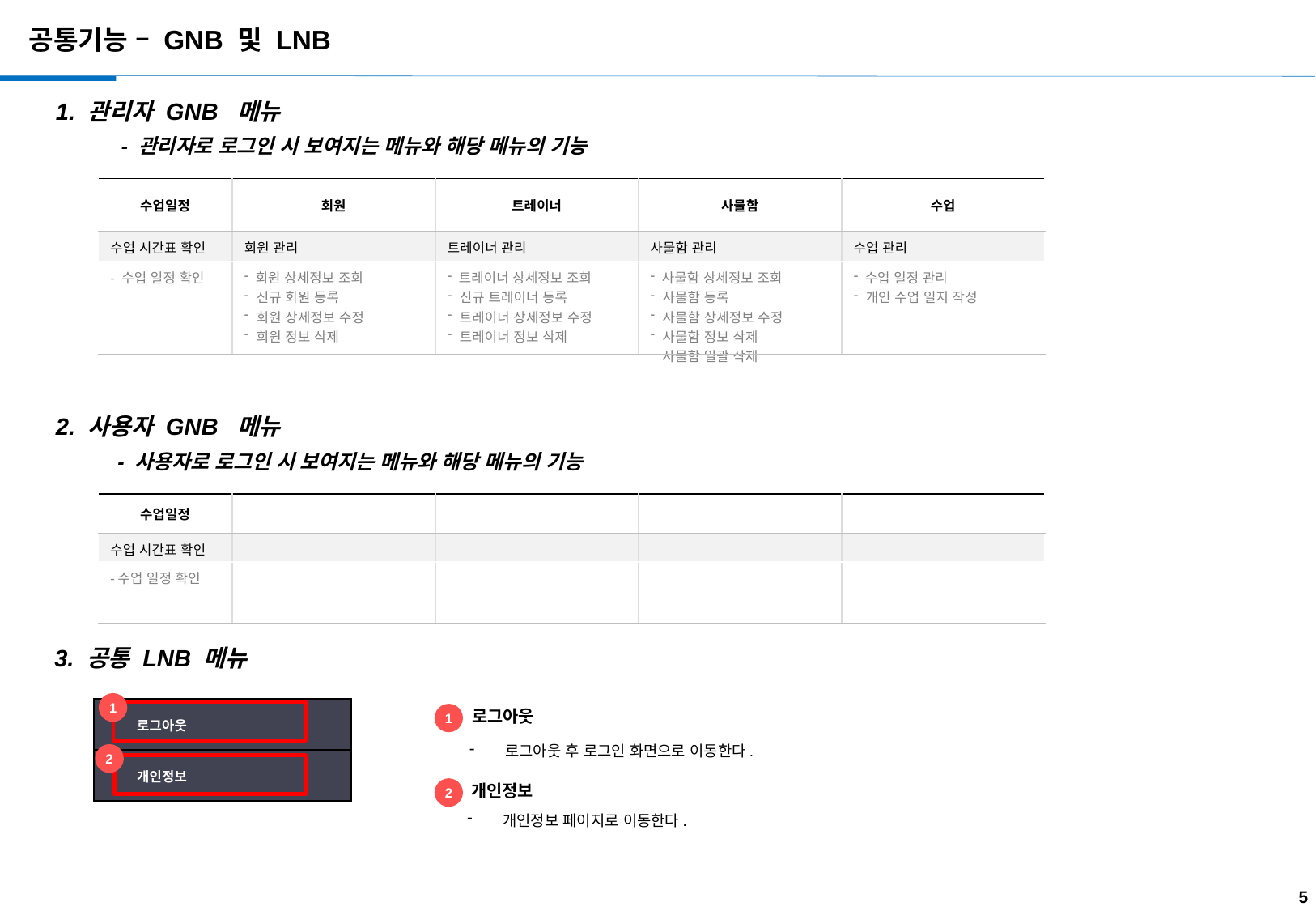

공통기능 – GNB 및 LNB
1. 관리자 GNB  메뉴
- 관리자로 로그인 시 보여지는 메뉴와 해당 메뉴의 기능
| 수업일정 | 회원 | 트레이너 | 사물함 | 수업 |
| --- | --- | --- | --- | --- |
| 수업 시간표 확인 | 회원 관리 | 트레이너 관리 | 사물함 관리 | 수업 관리 |
| - 수업 일정 확인 | 회원 상세정보 조회 신규 회원 등록 회원 상세정보 수정 회원 정보 삭제 | 트레이너 상세정보 조회 신규 트레이너 등록 트레이너 상세정보 수정 트레이너 정보 삭제 | 사물함 상세정보 조회 사물함 등록 사물함 상세정보 수정 사물함 정보 삭제 사물함 일괄 삭제 | 수업 일정 관리 개인 수업 일지 작성 |
2. 사용자 GNB  메뉴
- 사용자로 로그인 시 보여지는 메뉴와 해당 메뉴의 기능
| 수업일정 |  |  |  |  |
| --- | --- | --- | --- | --- |
| 수업 시간표 확인 |  |  |  |  |
| -수업 일정 확인 |  |  |  |  |
3. 공통 LNB 메뉴
1
| 로그아웃 |
| --- |
| 개인정보 |
로그아웃

1
 로그아웃 후 로그인 화면으로 이동한다.
2

개인정보
2
 개인정보 페이지로 이동한다.